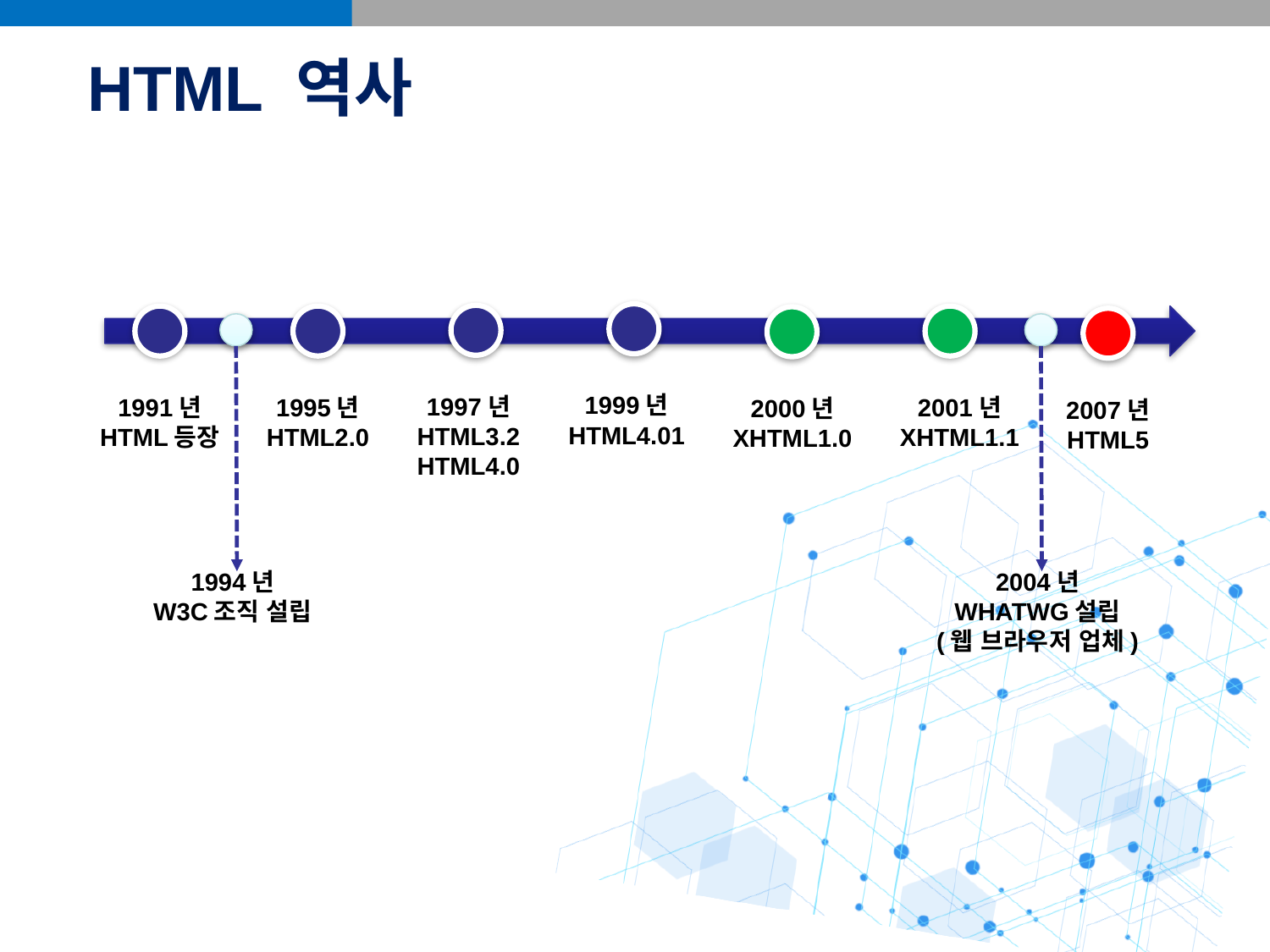

# HTML 역사

1999년
HTML4.01
1997년
HTML3.2
HTML4.0
1991년
HTML등장
1995년
HTML2.0
2001년
XHTML1.1
2000년
XHTML1.0
2007년
HTML5
1994년
W3C조직 설립
2004년
WHATWG설립
(웹 브라우저 업체)